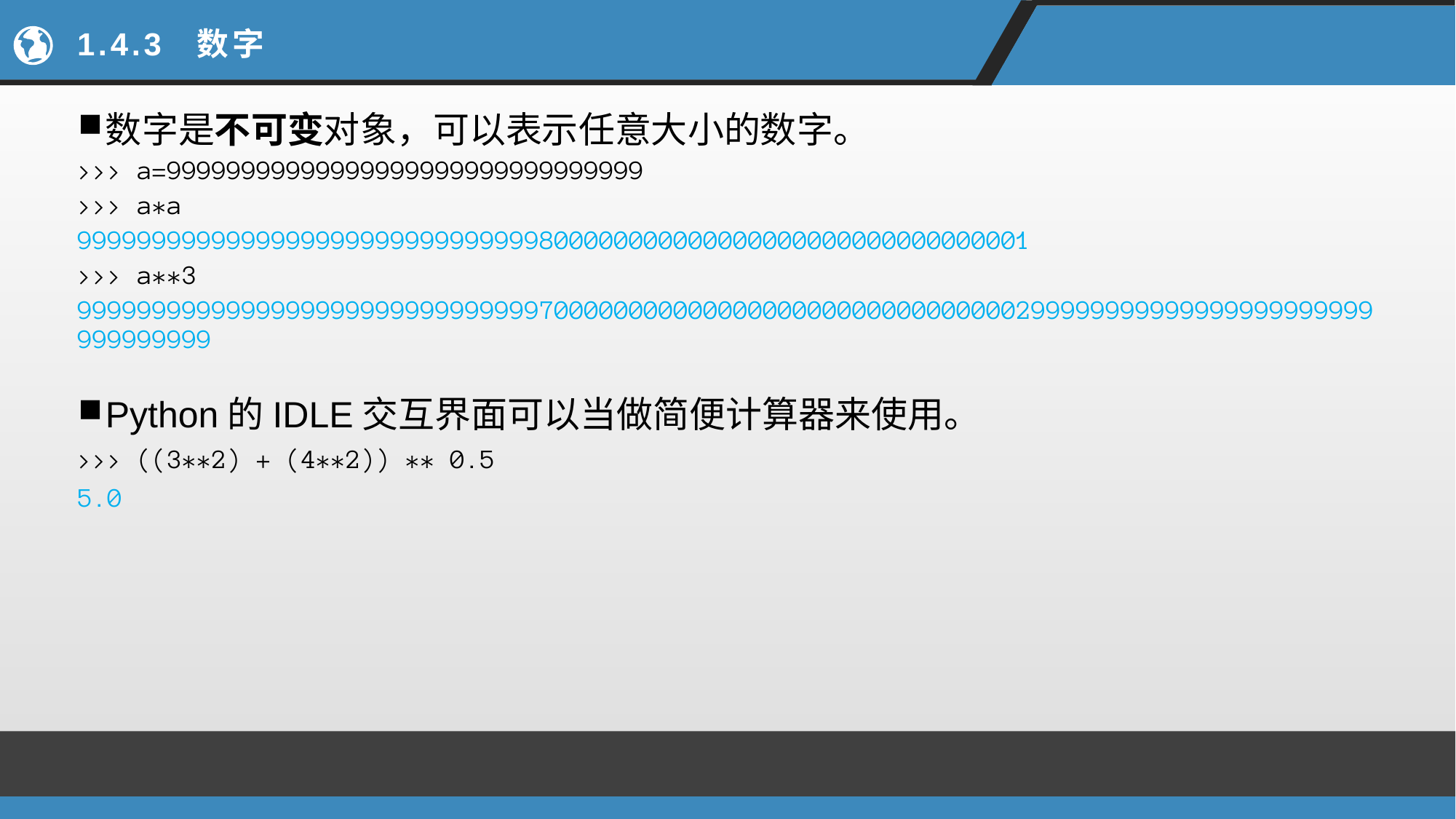

# 1.4.3  数字

数字是不可变对象，可以表示任意大小的数字。
>>> a=99999999999999999999999999999999
>>> a*a
9999999999999999999999999999999800000000000000000000000000000001
>>> a**3
999999999999999999999999999999970000000000000000000000000000000299999999999999999999999999999999

Python的IDLE交互界面可以当做简便计算器来使用。
>>> ((3**2) + (4**2)) ** 0.5
5.0